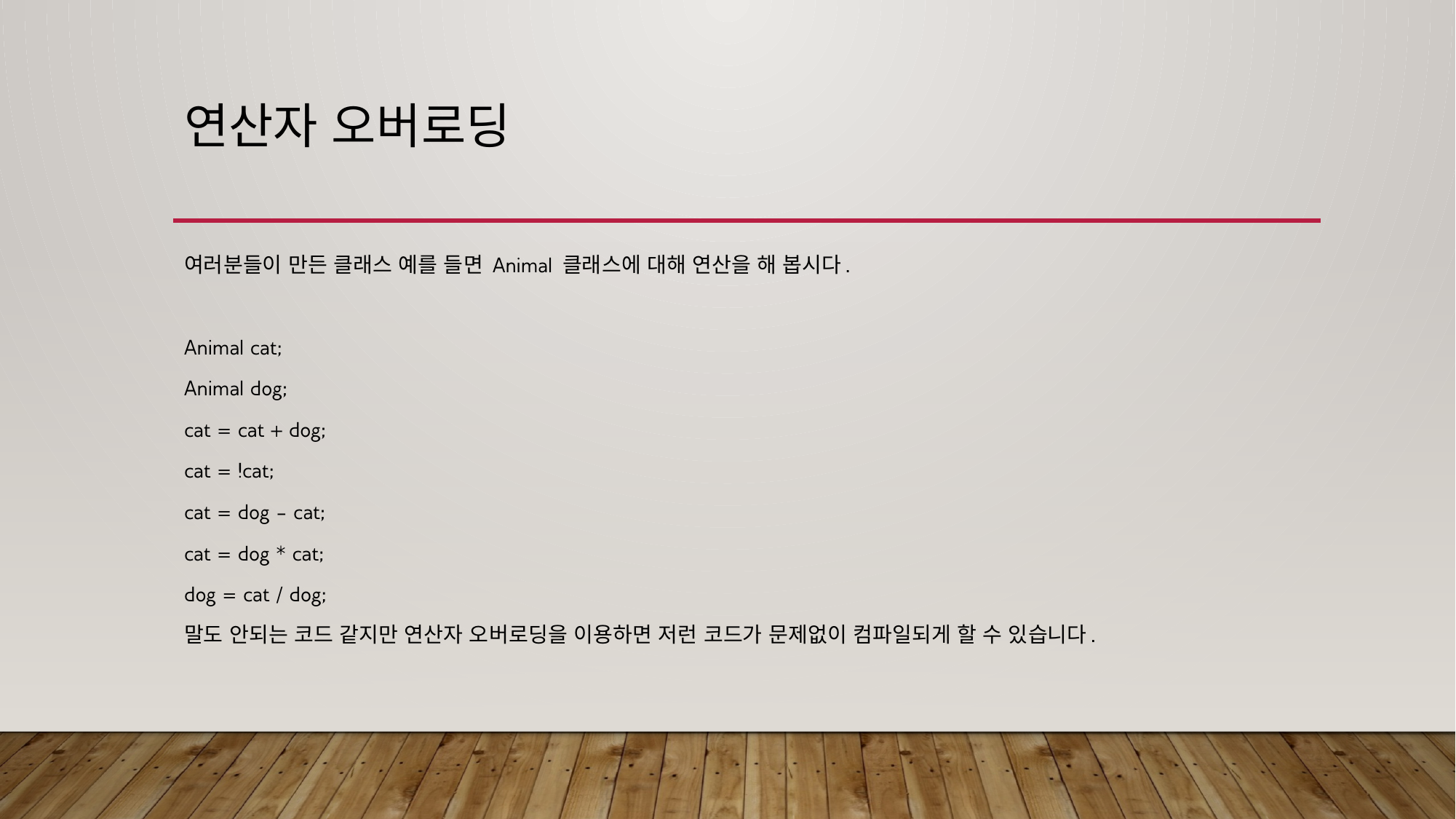

# 연산자 오버로딩
여러분들이 만든 클래스 예를 들면 Animal 클래스에 대해 연산을 해 봅시다.

Animal cat;
Animal dog;
cat = cat + dog;
cat = !cat;
cat = dog – cat;
cat = dog * cat;
dog = cat / dog;
말도 안되는 코드 같지만 연산자 오버로딩을 이용하면 저런 코드가 문제없이 컴파일되게 할 수 있습니다.